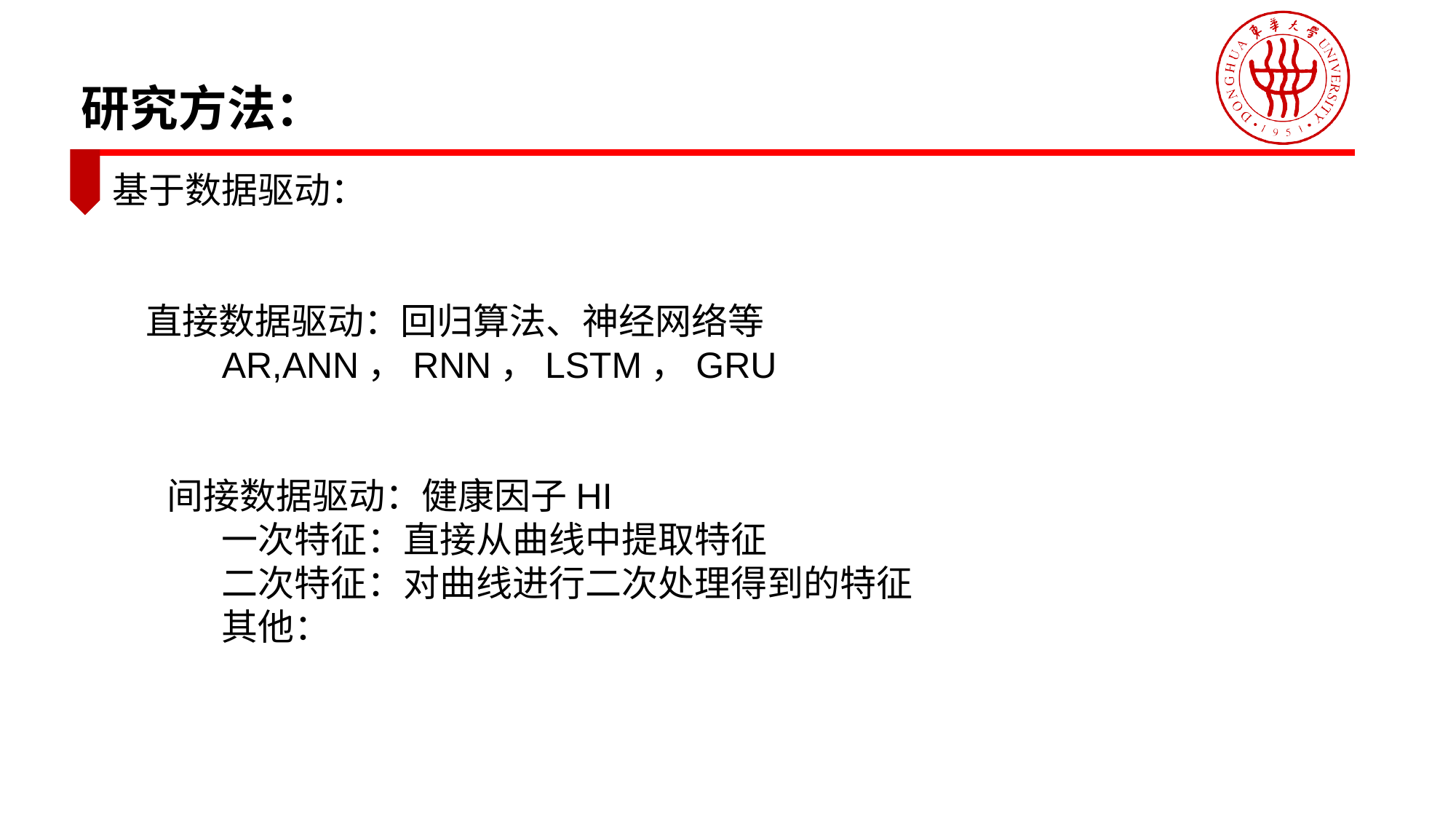

研究方法：
基于数据驱动：

   直接数据驱动：回归算法、神经网络等
AR,ANN，RNN，LSTM，GRU

间接数据驱动：健康因子HI
一次特征：直接从曲线中提取特征
二次特征：对曲线进行二次处理得到的特征
其他：